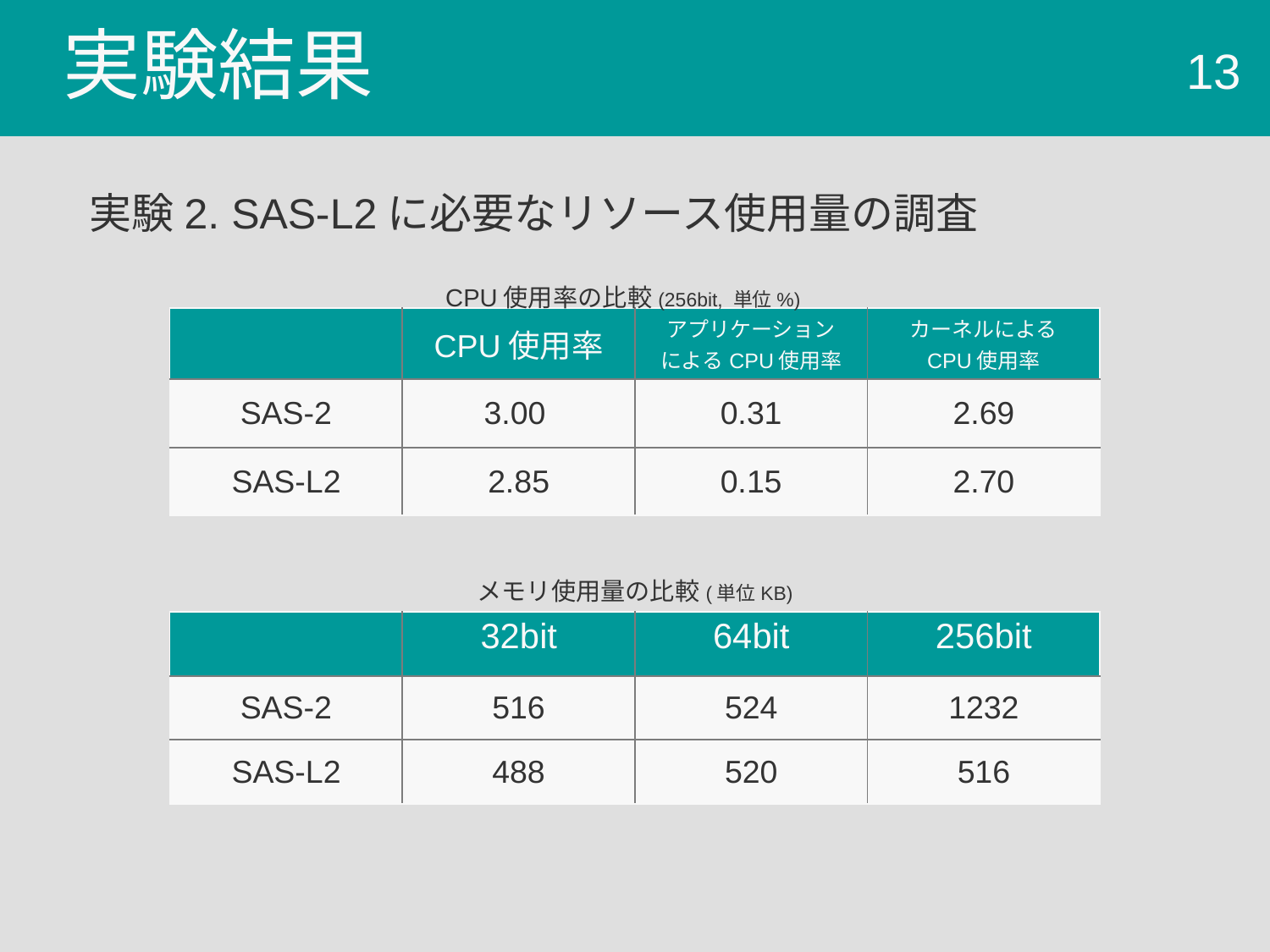

# 実験結果
13
実験2. SAS-L2に必要なリソース使用量の調査
CPU使用率の比較(256bit, 単位%)
|  | CPU使用率 | アプリケーション によるCPU使用率 | カーネルによる CPU使用率 |
| --- | --- | --- | --- |
| SAS-2 | 3.00 | 0.31 | 2.69 |
| SAS-L2 | 2.85 | 0.15 | 2.70 |
メモリ使用量の比較(単位KB)
|  | 32bit | 64bit | 256bit |
| --- | --- | --- | --- |
| SAS-2 | 516 | 524 | 1232 |
| SAS-L2 | 488 | 520 | 516 |